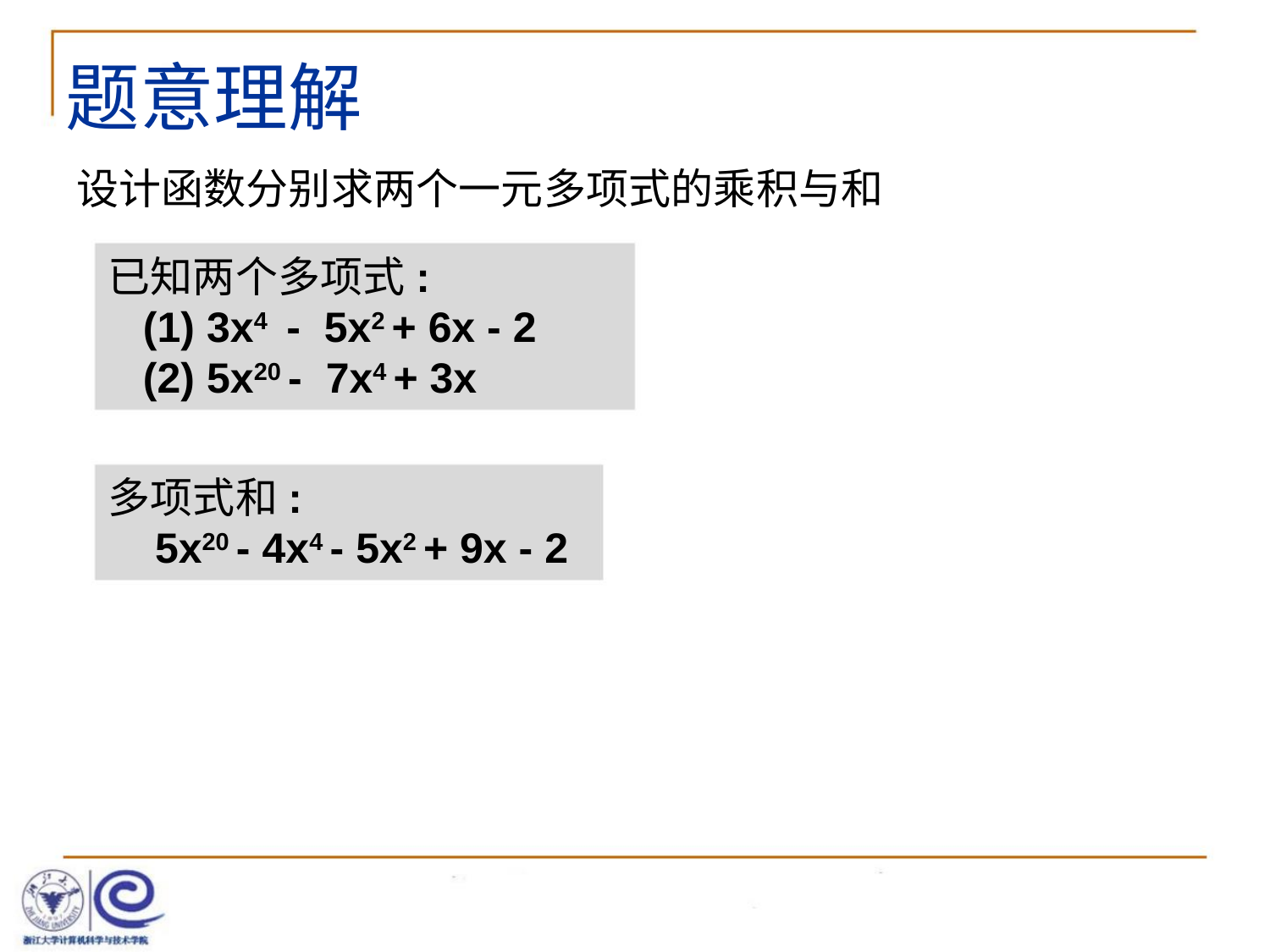

题意理解
设计函数分别求两个一元多项式的乘积与和
已知两个多项式:
(1) 3x4 - 5x2 + 6x - 2
(2) 5x20 - 7x4 + 3x
多项式和:
5x20 - 4x4 - 5x2 + 9x - 2